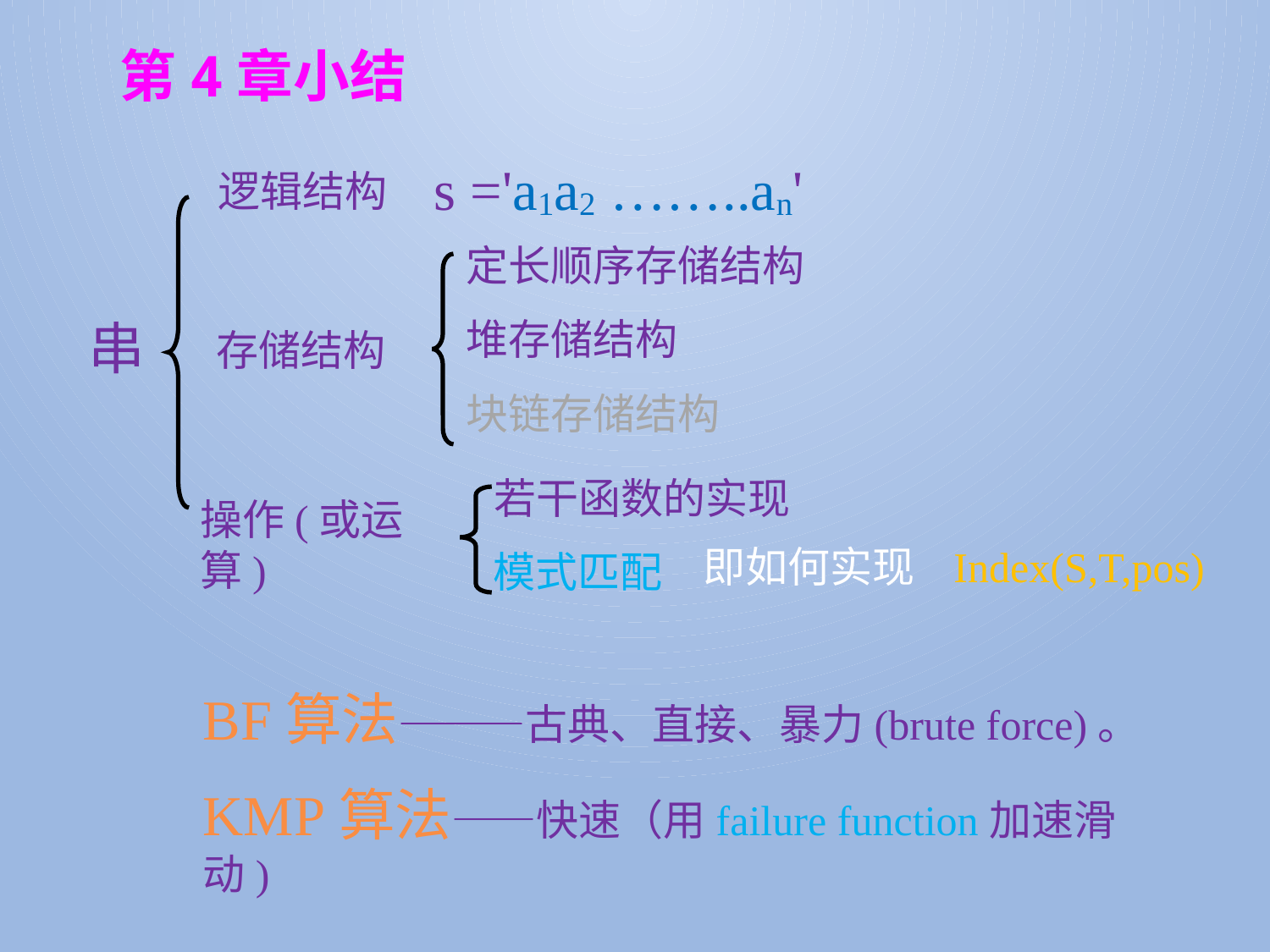

# 第4章小结
s ='a1a2 ……..an'
逻辑结构
存储结构
操作(或运算)

定长顺序存储结构

堆存储结构
块链存储结构
串
若干函数的实现

模式匹配
即如何实现   Index(S,T,pos)
BF算法———古典、直接、暴力(brute force)。
KMP算法——快速（用failure function加速滑动)